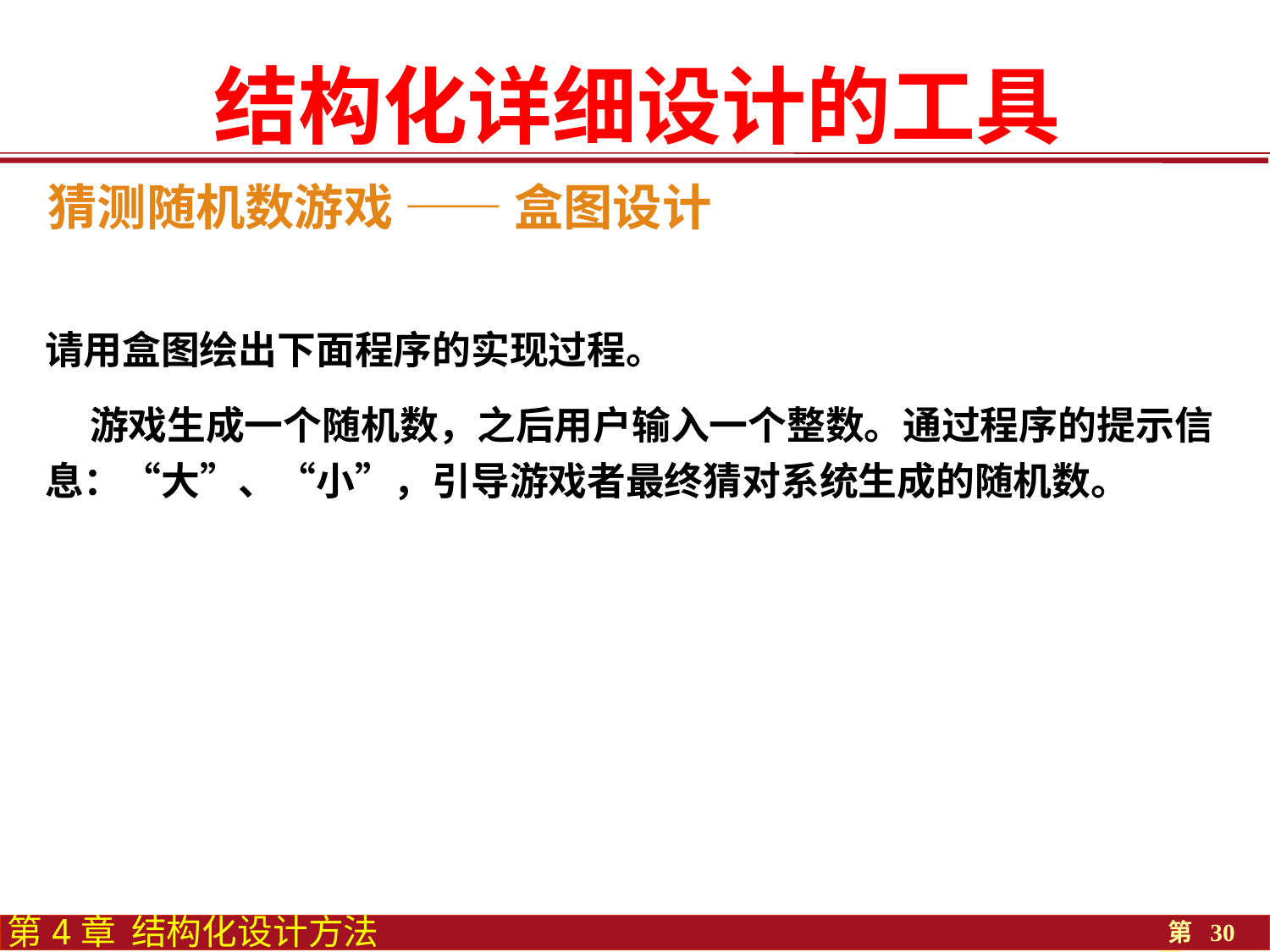

结构化详细设计的工具
# 猜测随机数游戏 —— 盒图设计
请用盒图绘出下面程序的实现过程。
    游戏生成一个随机数，之后用户输入一个整数。通过程序的提示信息：“大”、“小”，引导游戏者最终猜对系统生成的随机数。